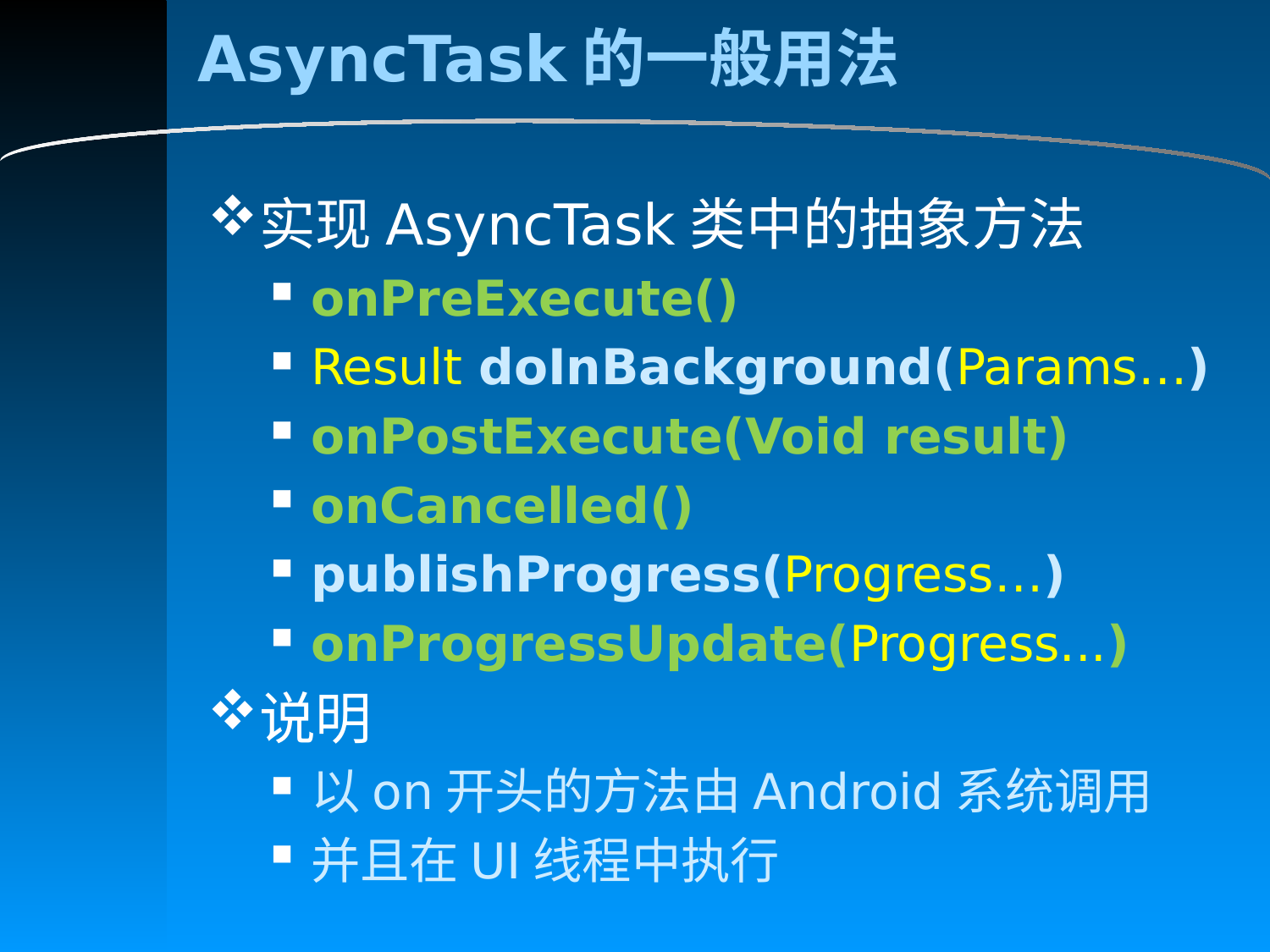

# AsyncTask的一般用法
实现AsyncTask类中的抽象方法
onPreExecute()
Result doInBackground(Params…)
onPostExecute(Void result)
onCancelled()
publishProgress(Progress…)
onProgressUpdate(Progress...)
说明
以on开头的方法由Android系统调用
并且在UI线程中执行